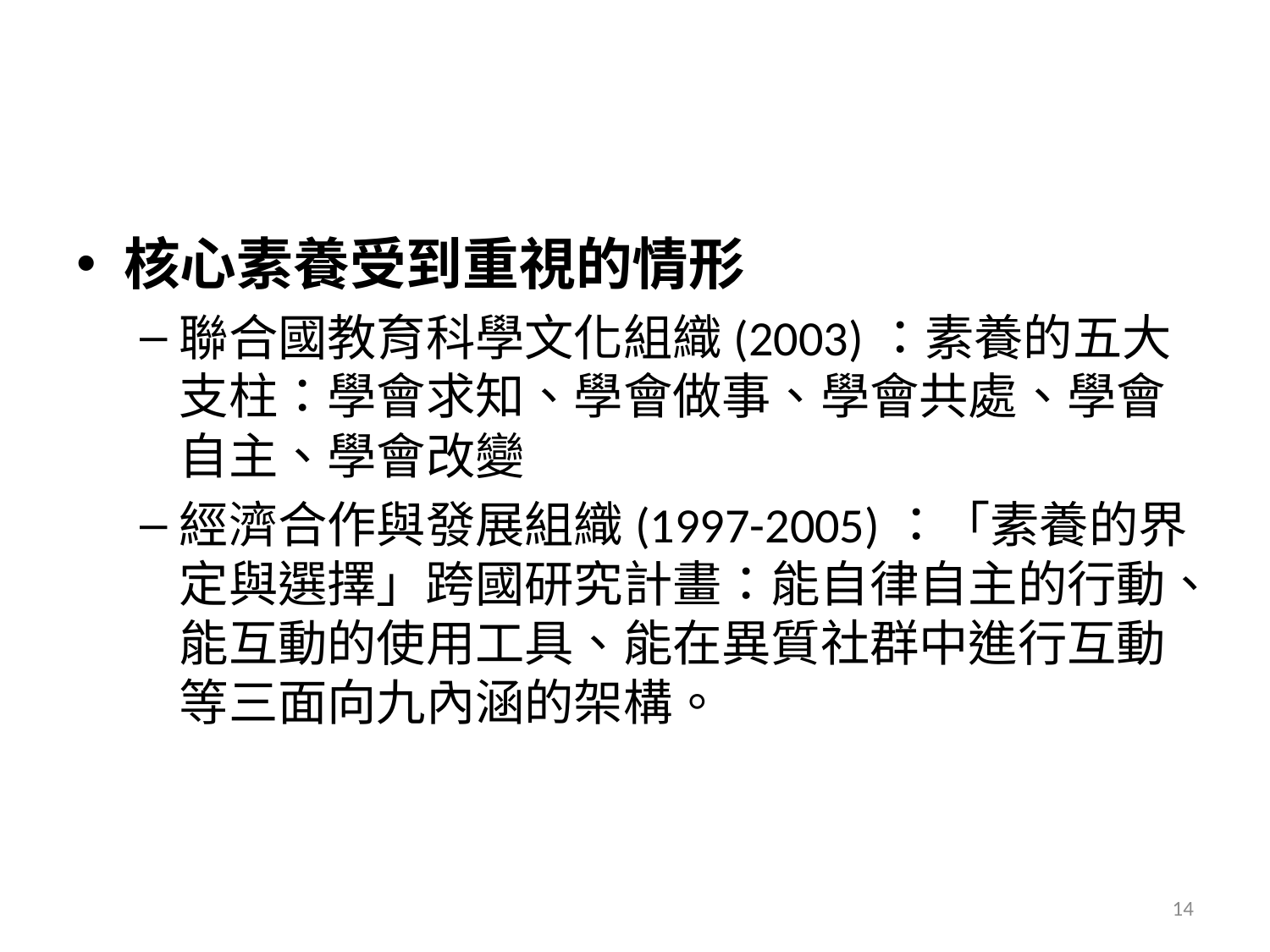

#
核心素養受到重視的情形
聯合國教育科學文化組織(2003)：素養的五大支柱：學會求知、學會做事、學會共處、學會自主、學會改變
經濟合作與發展組織(1997-2005)：「素養的界定與選擇」跨國研究計畫：能自律自主的行動、能互動的使用工具、能在異質社群中進行互動等三面向九內涵的架構。
14